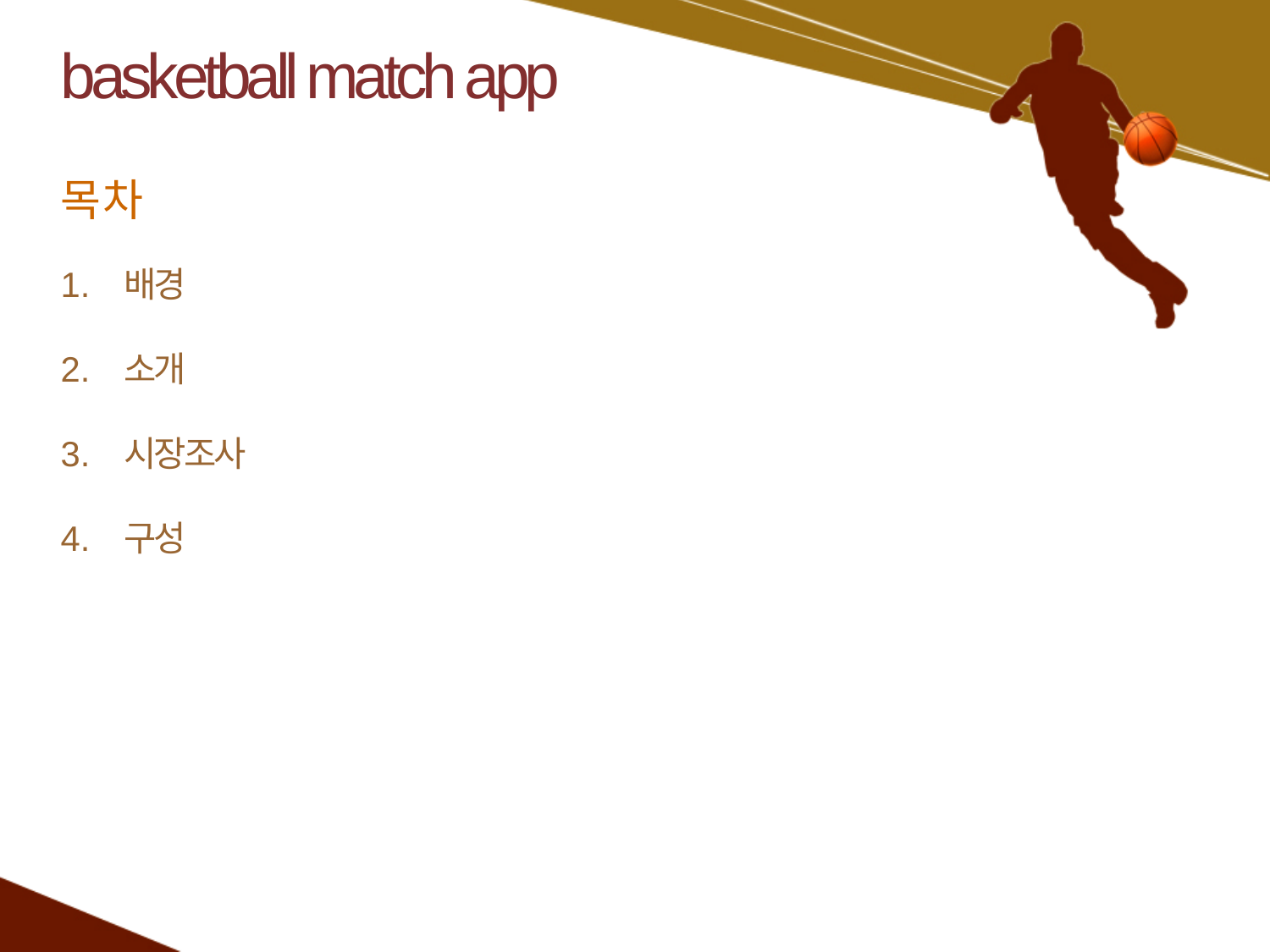

basketball match app
목 차
배경

소개

시장조사

구성